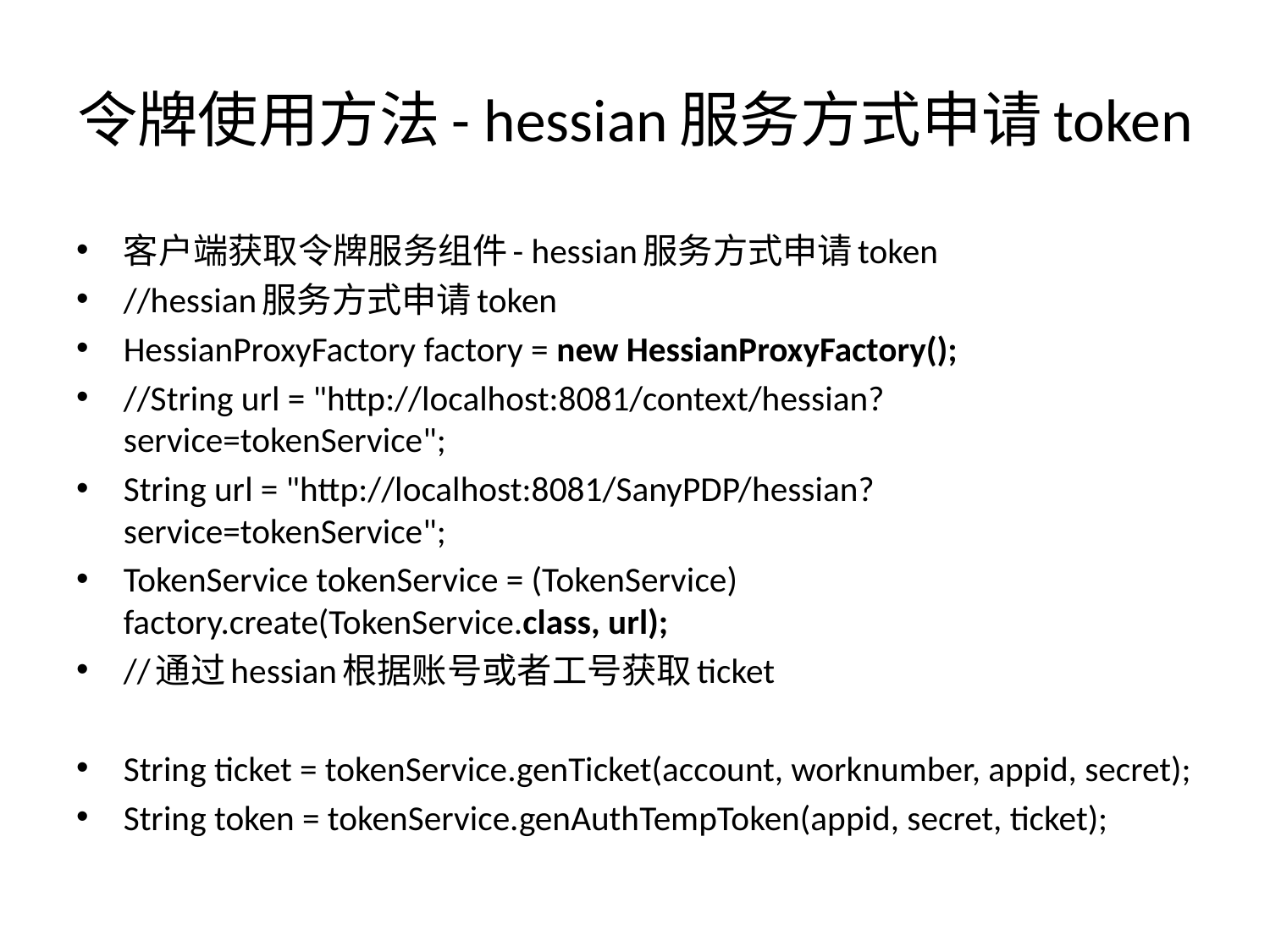

# 令牌使用方法- hessian服务方式申请token
客户端获取令牌服务组件- hessian服务方式申请token
//hessian服务方式申请token
HessianProxyFactory factory = new HessianProxyFactory();
//String url = "http://localhost:8081/context/hessian?service=tokenService";
String url = "http://localhost:8081/SanyPDP/hessian?service=tokenService";
TokenService tokenService = (TokenService) factory.create(TokenService.class, url);
//通过hessian根据账号或者工号获取ticket

String ticket = tokenService.genTicket(account, worknumber, appid, secret);
String token = tokenService.genAuthTempToken(appid, secret, ticket);